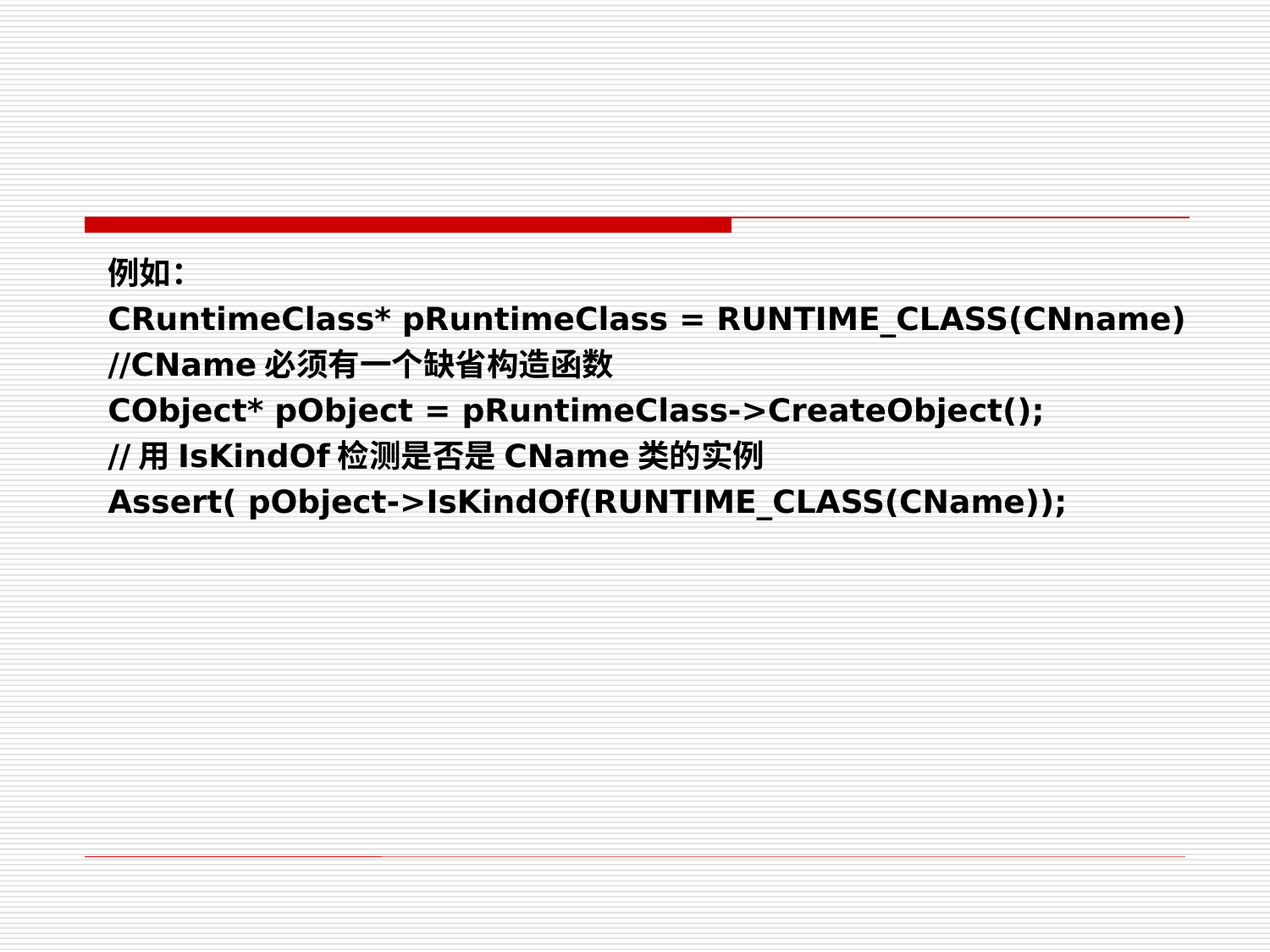

例如：
CRuntimeClass* pRuntimeClass = RUNTIME_CLASS(CNname)
//CName必须有一个缺省构造函数
CObject* pObject = pRuntimeClass->CreateObject();
//用IsKindOf检测是否是CName类的实例
Assert( pObject->IsKindOf(RUNTIME_CLASS(CName));